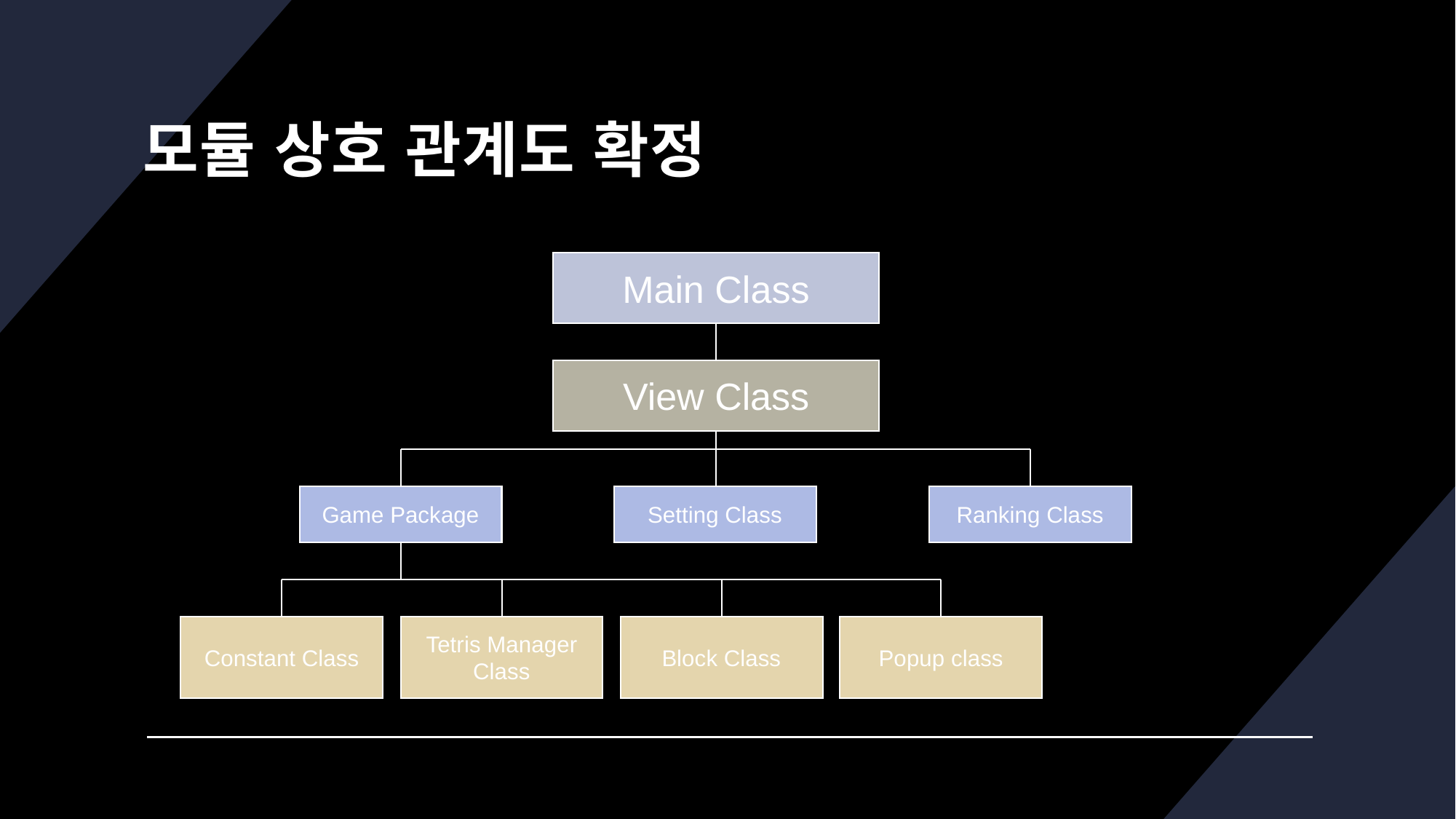

# 모듈 상호 관계도 확정
Main Class
View Class
Game Package
Setting Class
Ranking Class
Constant Class
Tetris Manager Class
Popup class
Block Class